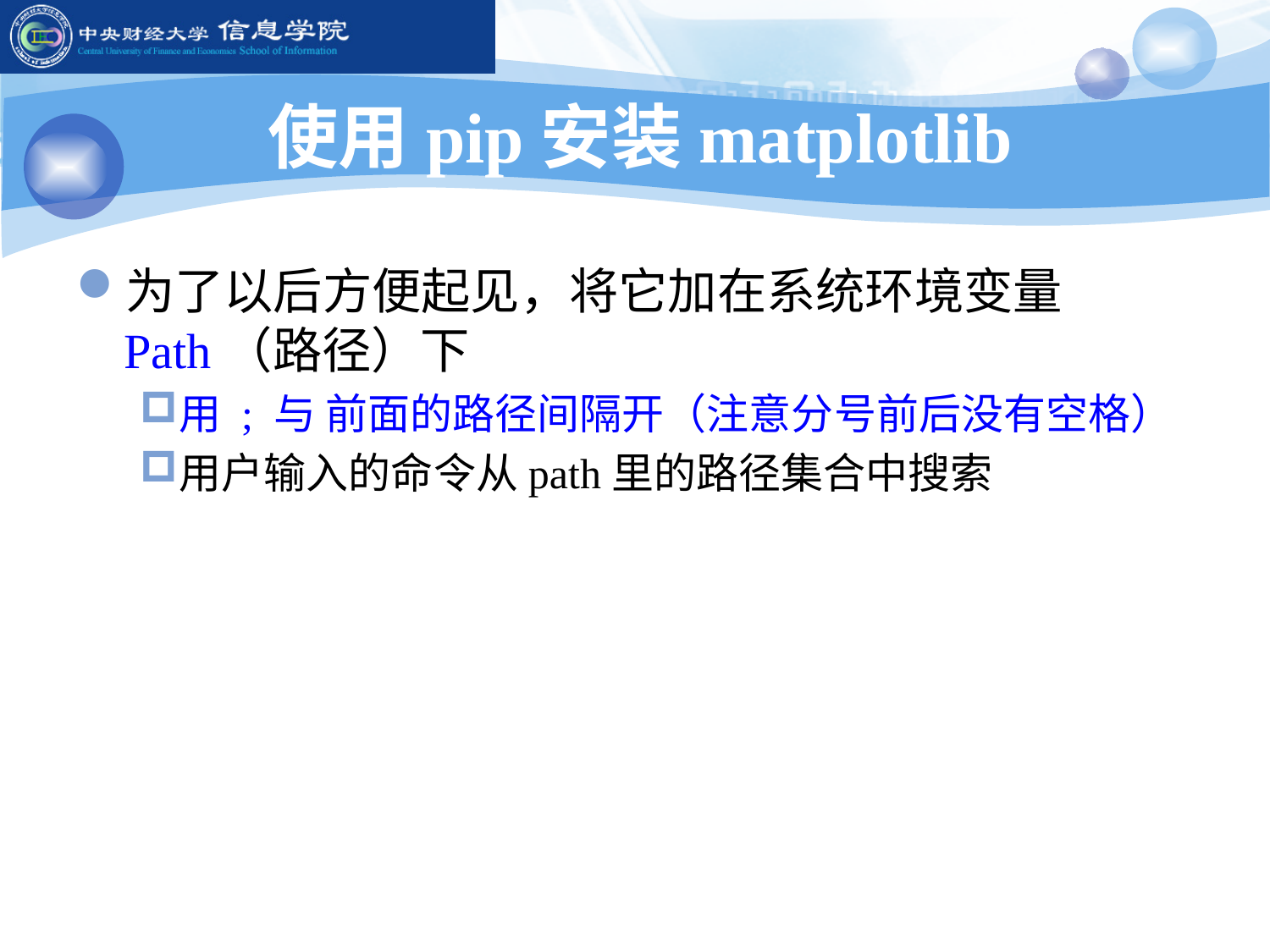

# 使用pip安装matplotlib
为了以后方便起见，将它加在系统环境变量Path（路径）下
用 ; 与 前面的路径间隔开（注意分号前后没有空格）
用户输入的命令从path里的路径集合中搜索